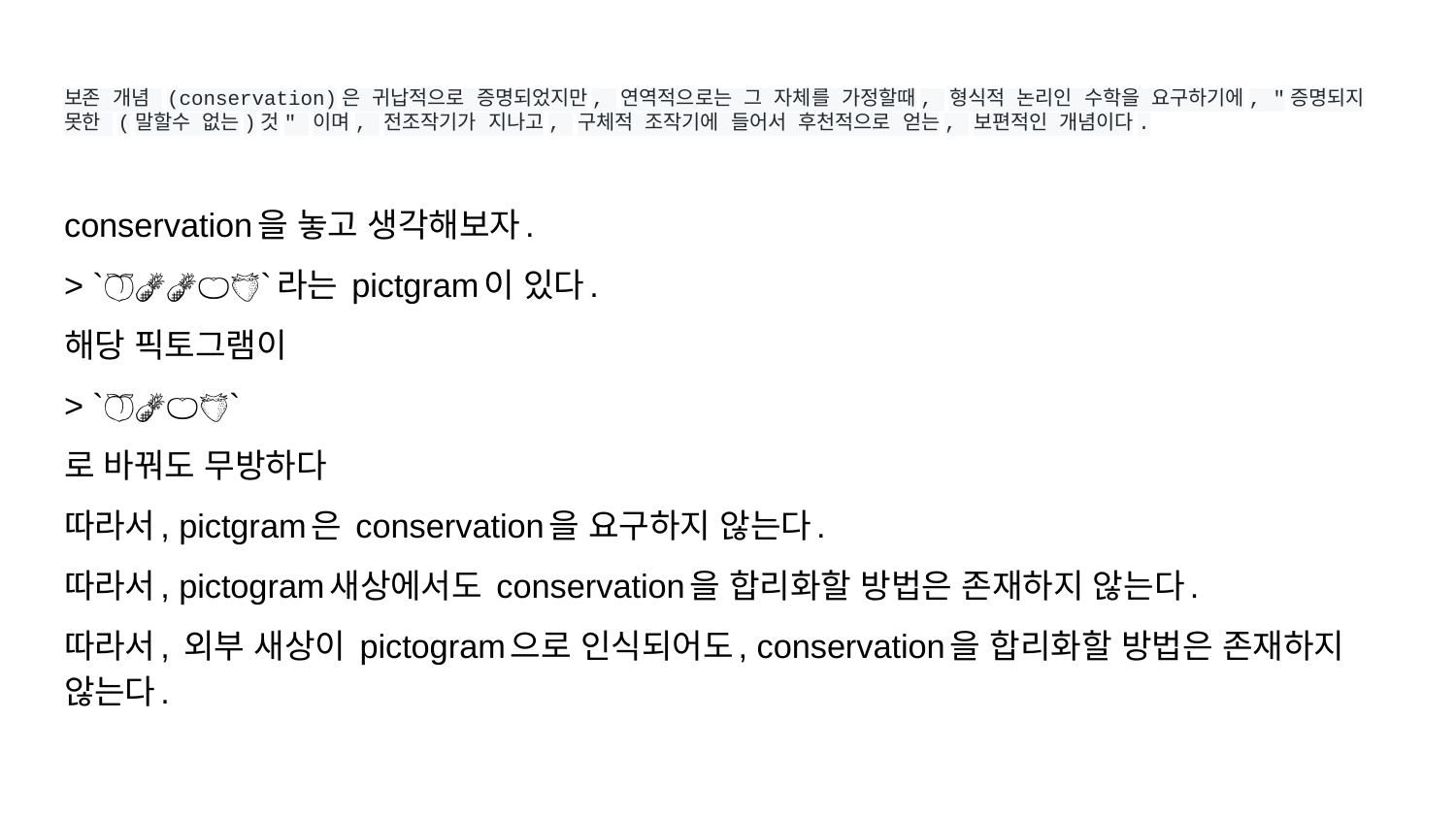

# 보존 개념 (conservation)은 귀납적으로 증명되었지만, 연역적으로는 그 자체를 가정할때, 형식적 논리인 수학을 요구하기에, "증명되지 못한 (말할수 없는)것" 이며, 전조작기가 지나고, 구체적 조작기에 들어서 후천적으로 얻는, 보편적인 개념이다.

conservation을 놓고 생각해보자.
> `🍑🍍🍍🍊🍓`라는 pictgram이 있다.
해당 픽토그램이
> `🍑🍍🍊🍓`
로 바꿔도 무방하다
따라서, pictgram은 conservation을 요구하지 않는다.
따라서, pictogram새상에서도 conservation을 합리화할 방법은 존재하지 않는다.
따라서, 외부 새상이 pictogram으로 인식되어도, conservation을 합리화할 방법은 존재하지 않는다.